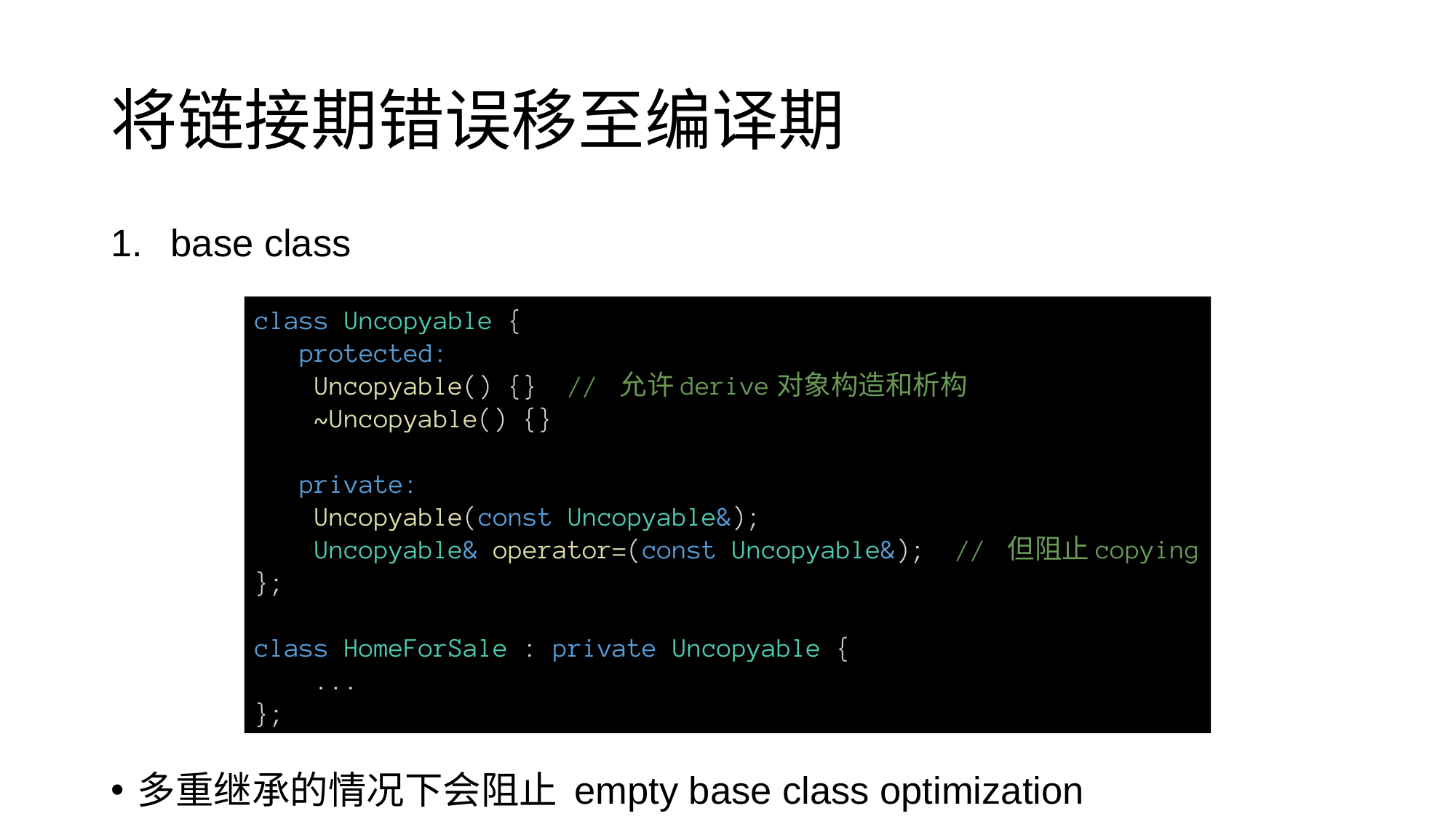

# 将链接期错误移至编译期
base class

多重继承的情况下会阻止 empty base class optimization
class Uncopyable {
   protected:
    Uncopyable() {}  // 允许derive对象构造和析构
    ~Uncopyable() {}
   private:
    Uncopyable(const Uncopyable&);
    Uncopyable& operator=(const Uncopyable&);  // 但阻止copying
};

class HomeForSale : private Uncopyable {
    ...
};